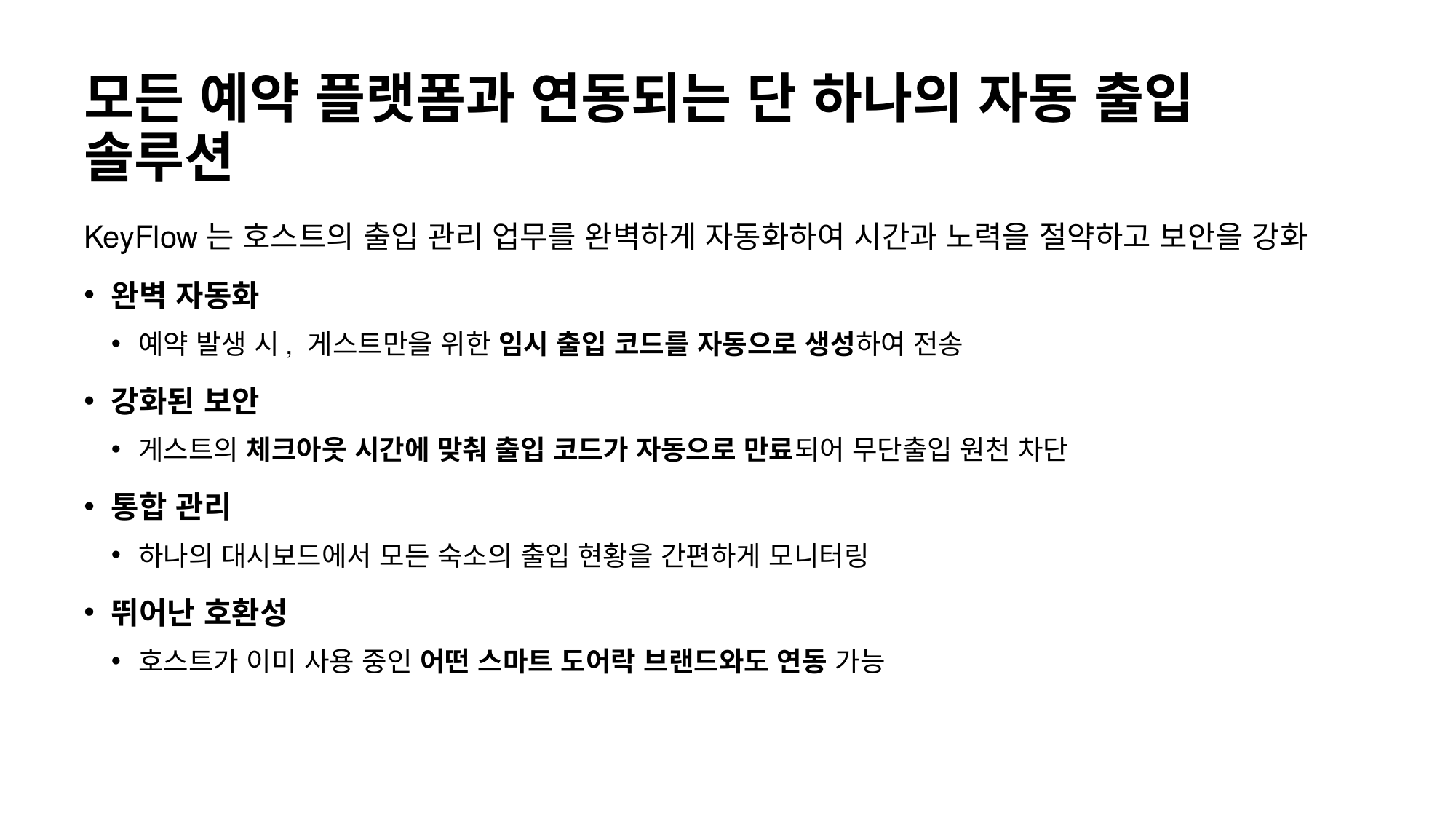

# 모든 예약 플랫폼과 연동되는 단 하나의 자동 출입 솔루션
KeyFlow는 호스트의 출입 관리 업무를 완벽하게 자동화하여 시간과 노력을 절약하고 보안을 강화
완벽 자동화
예약 발생 시, 게스트만을 위한 임시 출입 코드를 자동으로 생성하여 전송
강화된 보안
게스트의 체크아웃 시간에 맞춰 출입 코드가 자동으로 만료되어 무단출입 원천 차단
통합 관리
하나의 대시보드에서 모든 숙소의 출입 현황을 간편하게 모니터링
뛰어난 호환성
호스트가 이미 사용 중인 어떤 스마트 도어락 브랜드와도 연동 가능